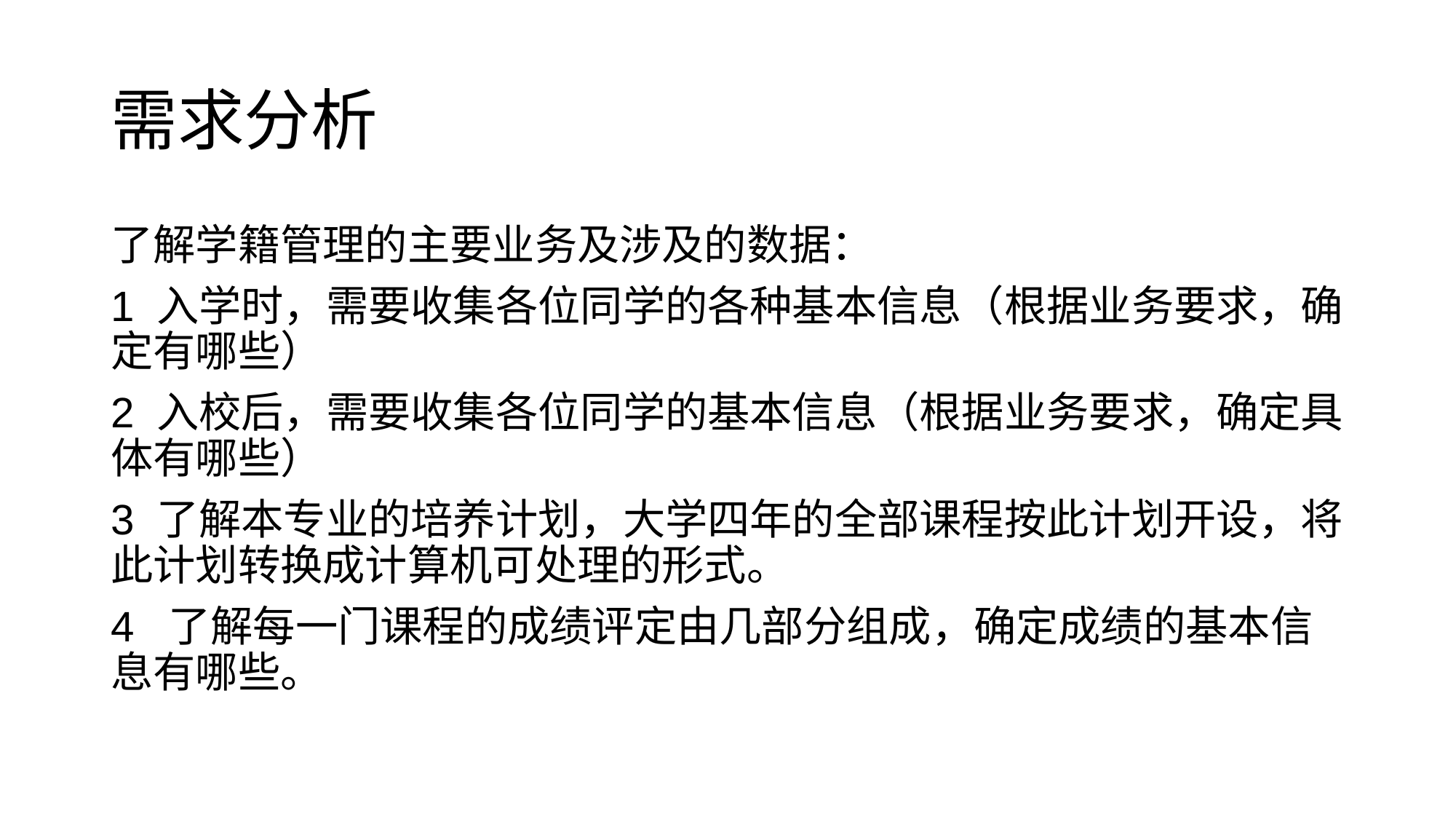

# 需求分析
了解学籍管理的主要业务及涉及的数据：
1 入学时，需要收集各位同学的各种基本信息（根据业务要求，确定有哪些）
2 入校后，需要收集各位同学的基本信息（根据业务要求，确定具体有哪些）
3 了解本专业的培养计划，大学四年的全部课程按此计划开设，将此计划转换成计算机可处理的形式。
4  了解每一门课程的成绩评定由几部分组成，确定成绩的基本信息有哪些。